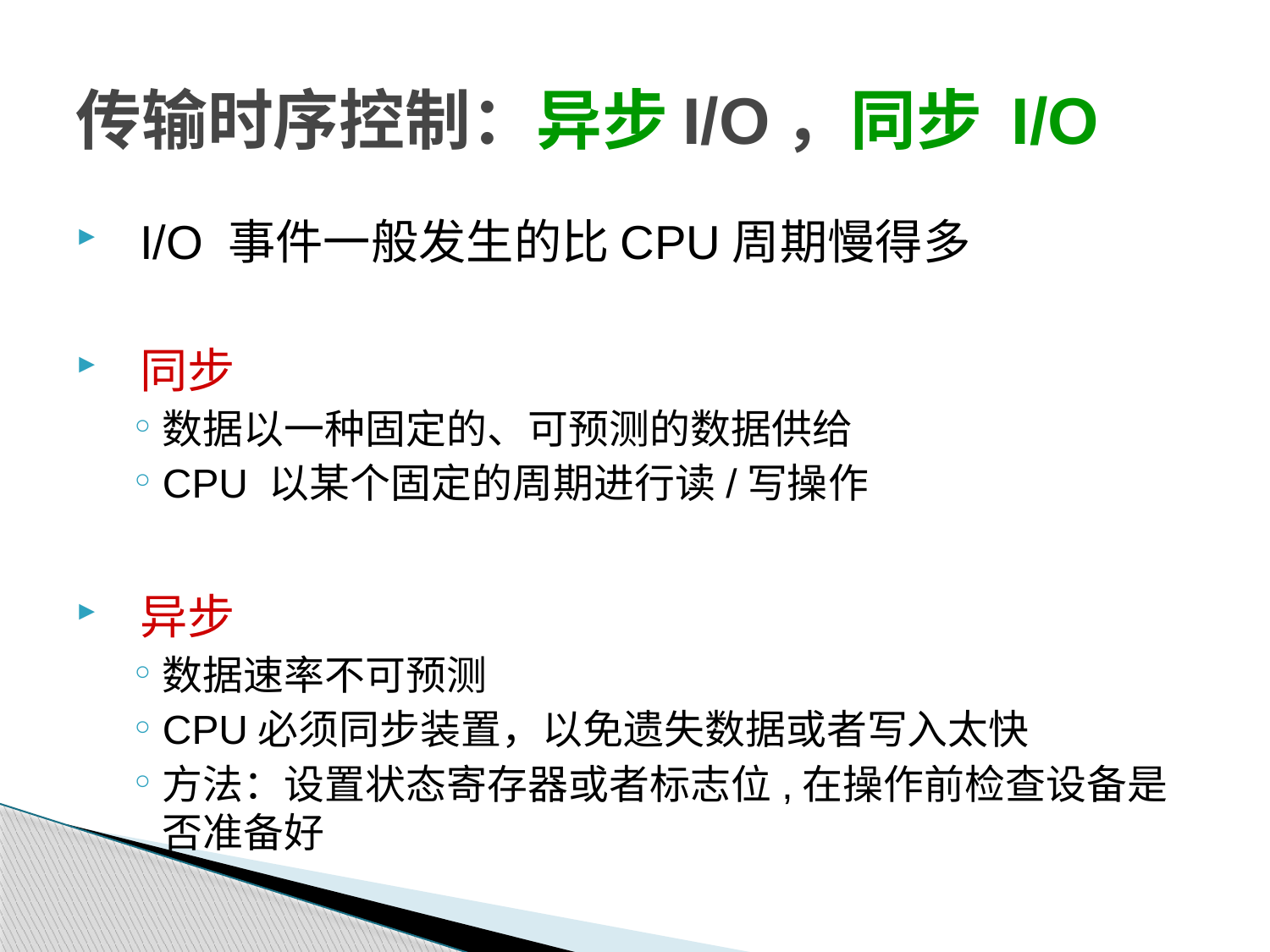

# 传输时序控制：异步I/O，同步 I/O
I/O 事件一般发生的比CPU周期慢得多

同步
数据以一种固定的、可预测的数据供给
CPU 以某个固定的周期进行读/写操作

异步
数据速率不可预测
CPU必须同步装置，以免遗失数据或者写入太快
方法：设置状态寄存器或者标志位,在操作前检查设备是否准备好